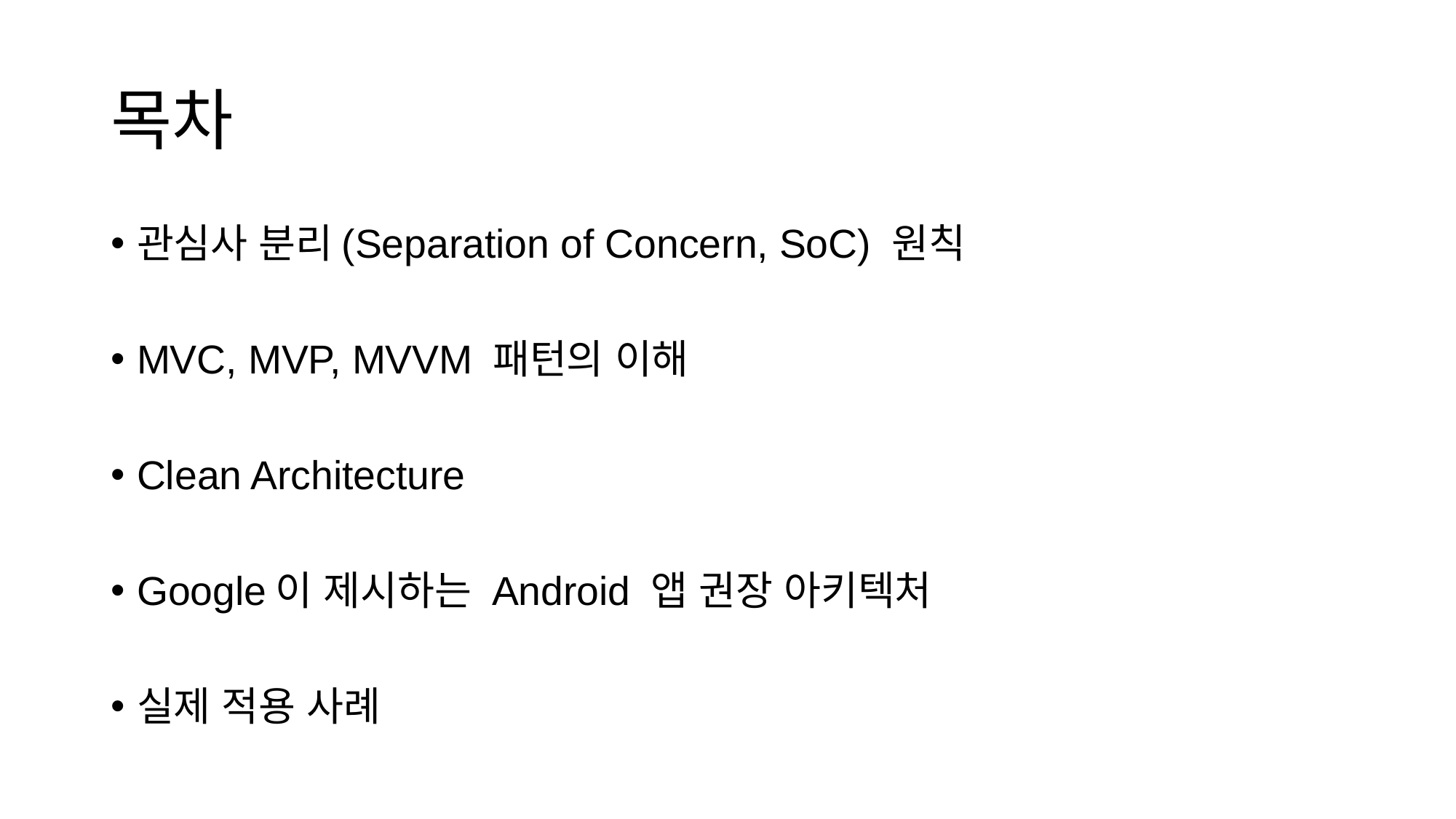

# 목차
관심사 분리(Separation of Concern, SoC) 원칙

MVC, MVP, MVVM 패턴의 이해

Clean Architecture

Google이 제시하는 Android 앱 권장 아키텍처

실제 적용 사례